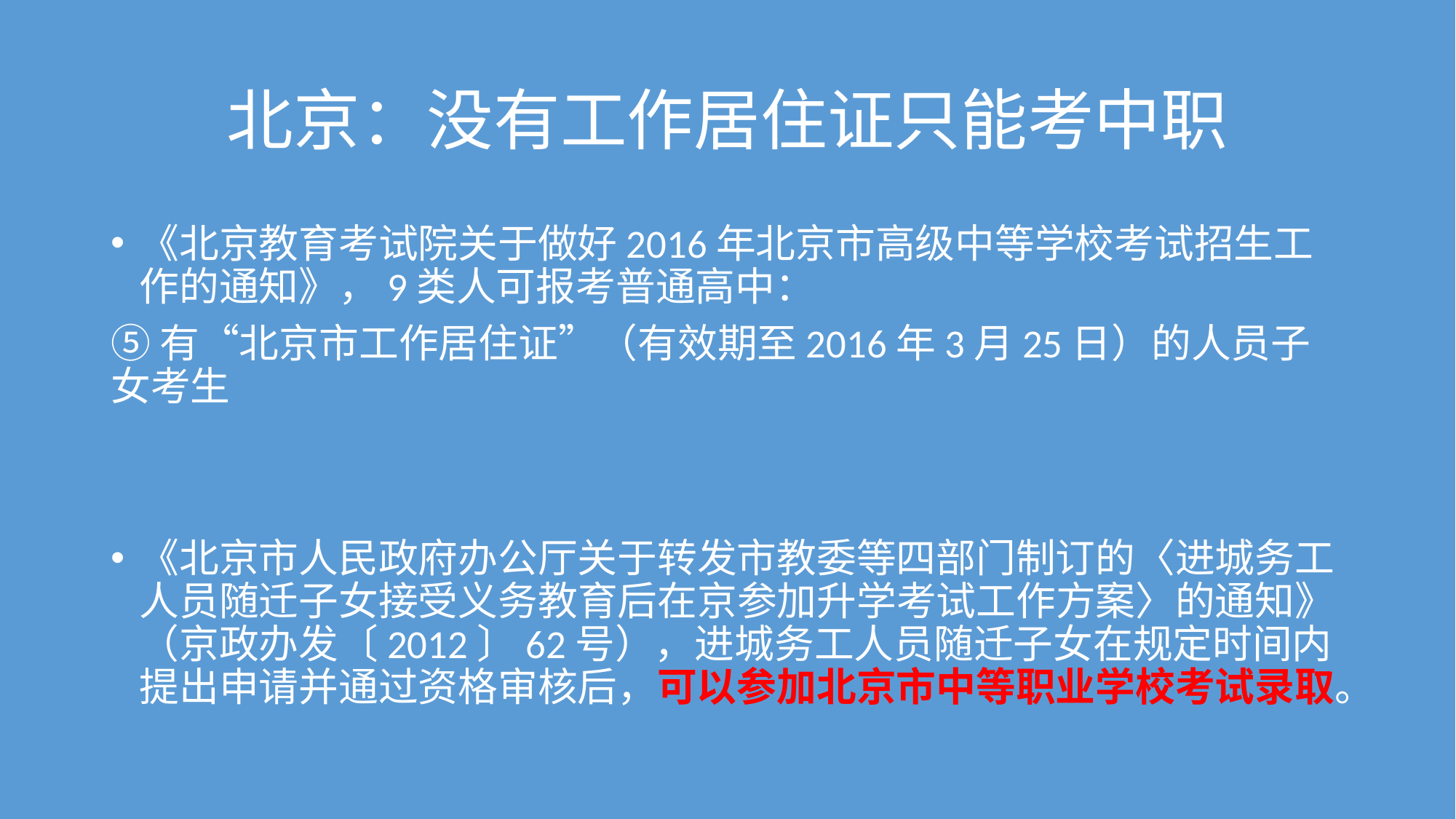

# 北京：没有工作居住证只能考中职
《北京教育考试院关于做好2016年北京市高级中等学校考试招生工作的通知》，9类人可报考普通高中：
⑤有“北京市工作居住证”（有效期至2016年3月25日）的人员子女考生

《北京市人民政府办公厅关于转发市教委等四部门制订的〈进城务工人员随迁子女接受义务教育后在京参加升学考试工作方案〉的通知》（京政办发〔2012〕62号），进城务工人员随迁子女在规定时间内提出申请并通过资格审核后，可以参加北京市中等职业学校考试录取。